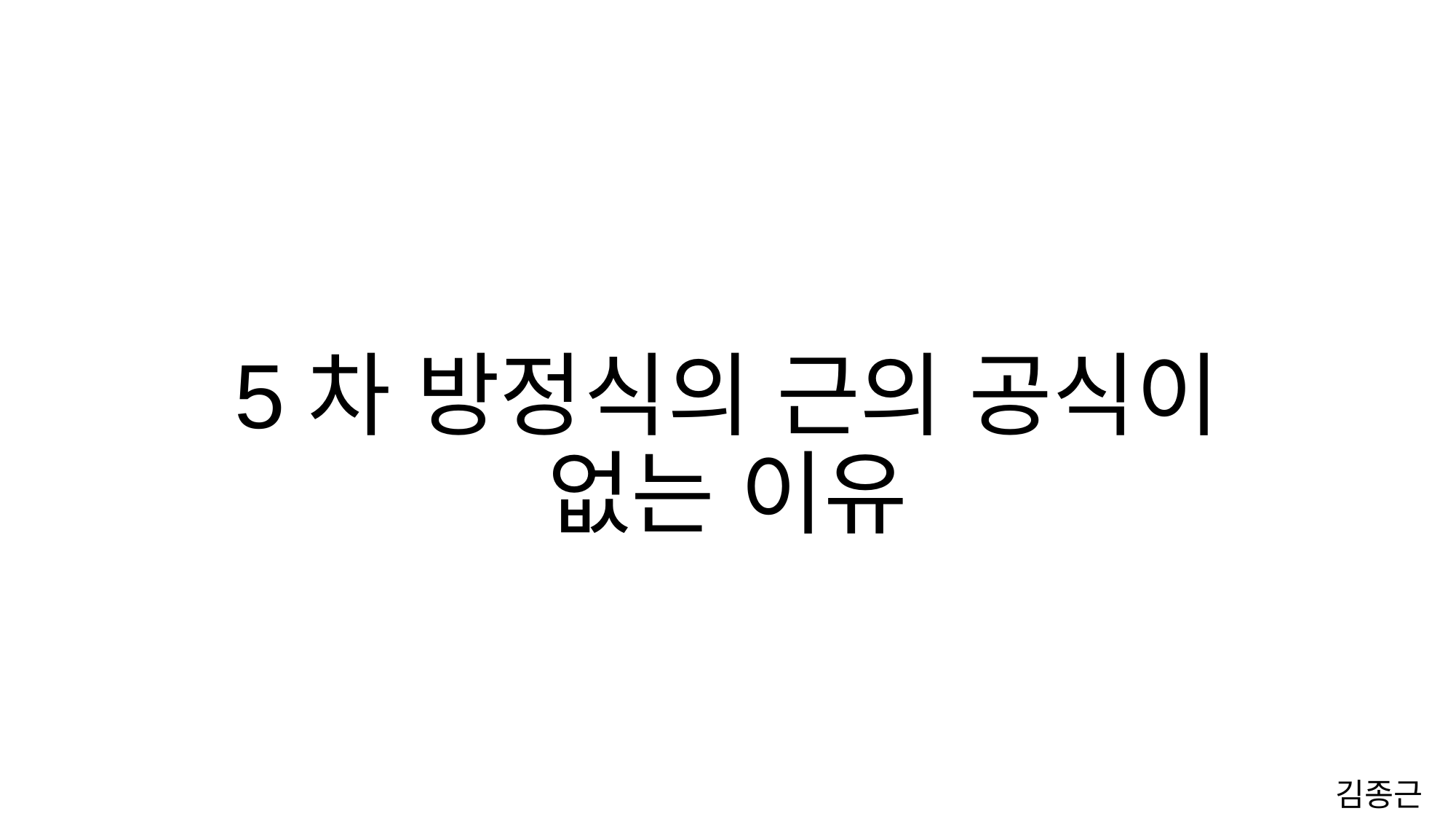

# 5차 방정식의 근의 공식이 없는 이유
김종근